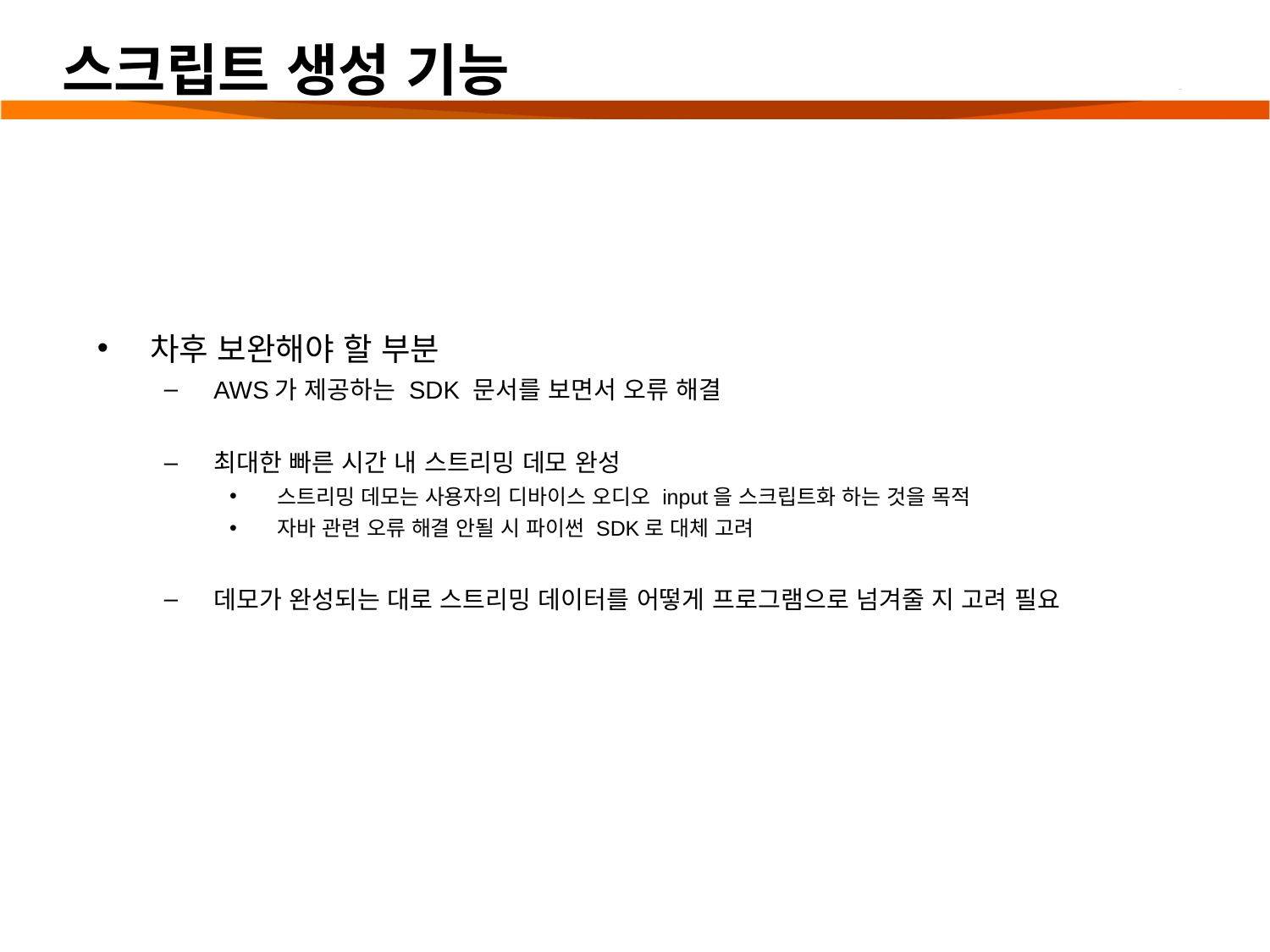

# 스크립트 생성 기능
차후 보완해야 할 부분
AWS가 제공하는 SDK 문서를 보면서 오류 해결

최대한 빠른 시간 내 스트리밍 데모 완성
스트리밍 데모는 사용자의 디바이스 오디오 input을 스크립트화 하는 것을 목적
자바 관련 오류 해결 안될 시 파이썬 SDK로 대체 고려

데모가 완성되는 대로 스트리밍 데이터를 어떻게 프로그램으로 넘겨줄 지 고려 필요